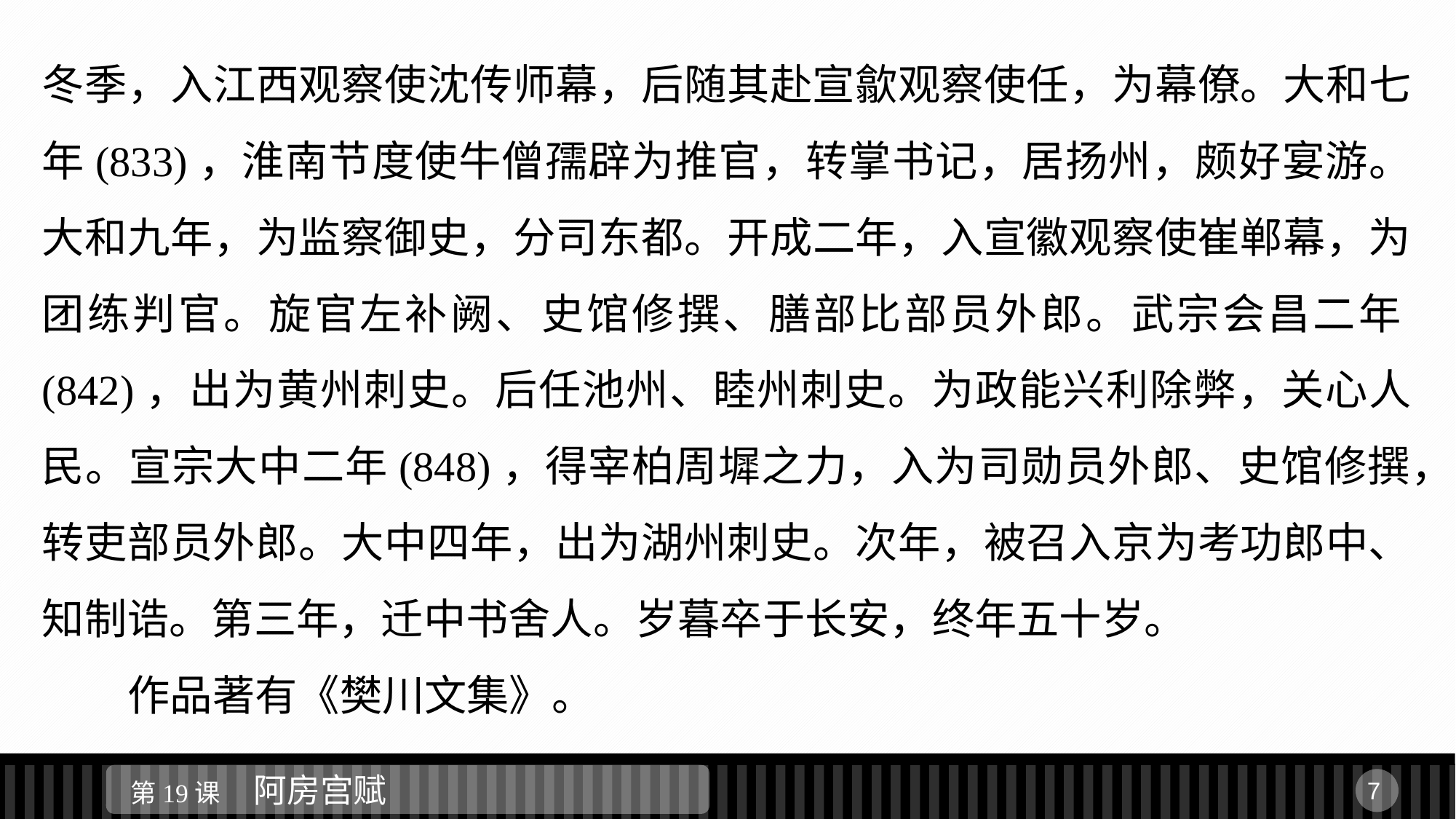

冬季，入江西观察使沈传师幕，后随其赴宣歙观察使任，为幕僚。大和七年(833)，淮南节度使牛僧孺辟为推官，转掌书记，居扬州，颇好宴游。大和九年，为监察御史，分司东都。开成二年，入宣徽观察使崔郸幕，为团练判官。旋官左补阙、史馆修撰、膳部比部员外郎。武宗会昌二年(842)，出为黄州刺史。后任池州、睦州刺史。为政能兴利除弊，关心人民。宣宗大中二年(848)，得宰柏周墀之力，入为司勋员外郎、史馆修撰，转吏部员外郎。大中四年，出为湖州刺史。次年，被召入京为考功郎中、知制诰。第三年，迁中书舍人。岁暮卒于长安，终年五十岁。
        作品著有《樊川文集》。